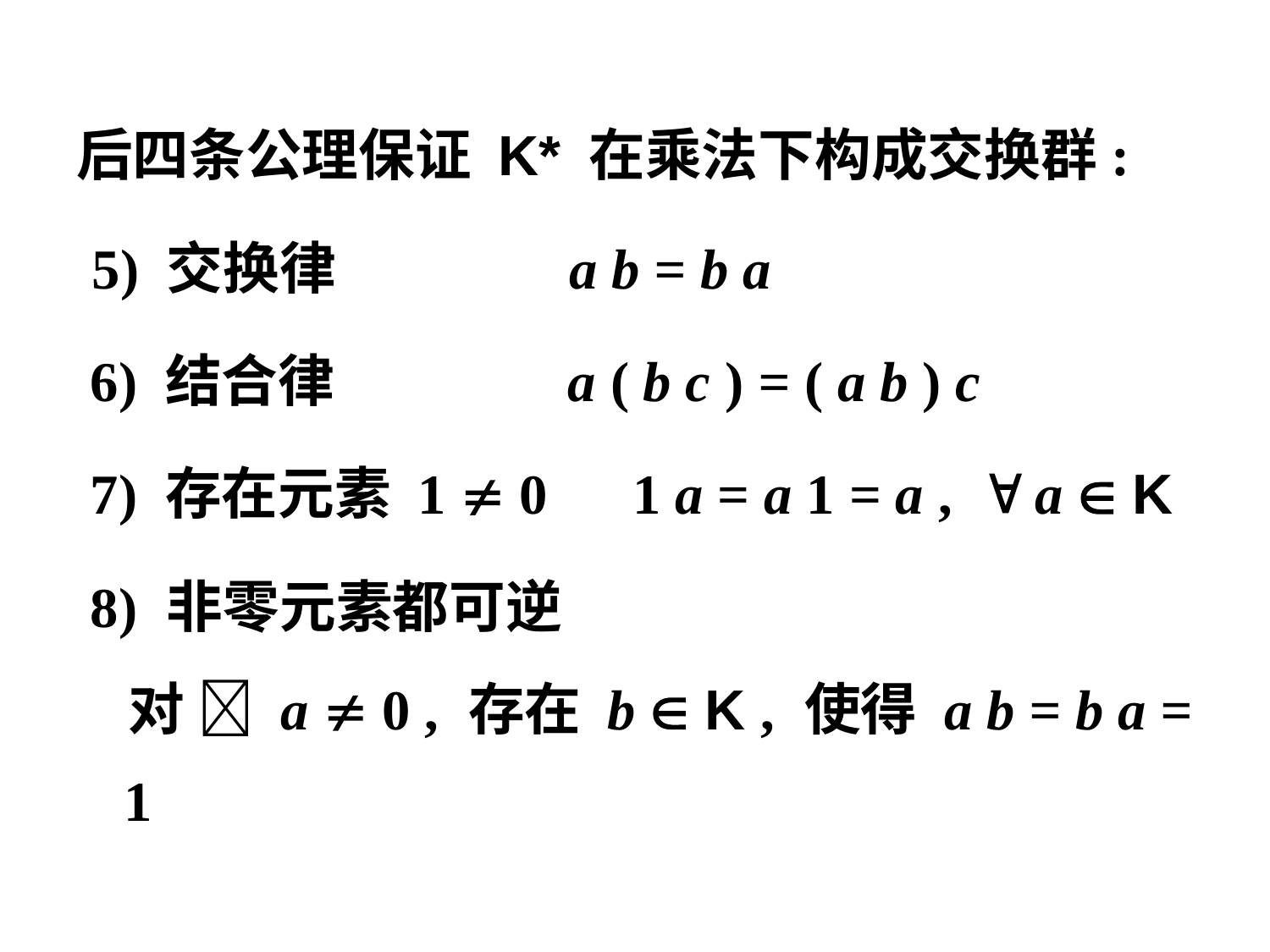

后四条公理保证 K* 在乘法下构成交换群:
 5) 交换律                 a b = b a
 6) 结合律                 a ( b c ) = ( a b ) c
 7) 存在元素 1 ≠ 0      1 a = a 1 = a ,  ∀ a ∈ K
 8) 非零元素都可逆
   对 ∀ a ≠ 0 , 存在 b ∈ K , 使得 a b = b a = 1